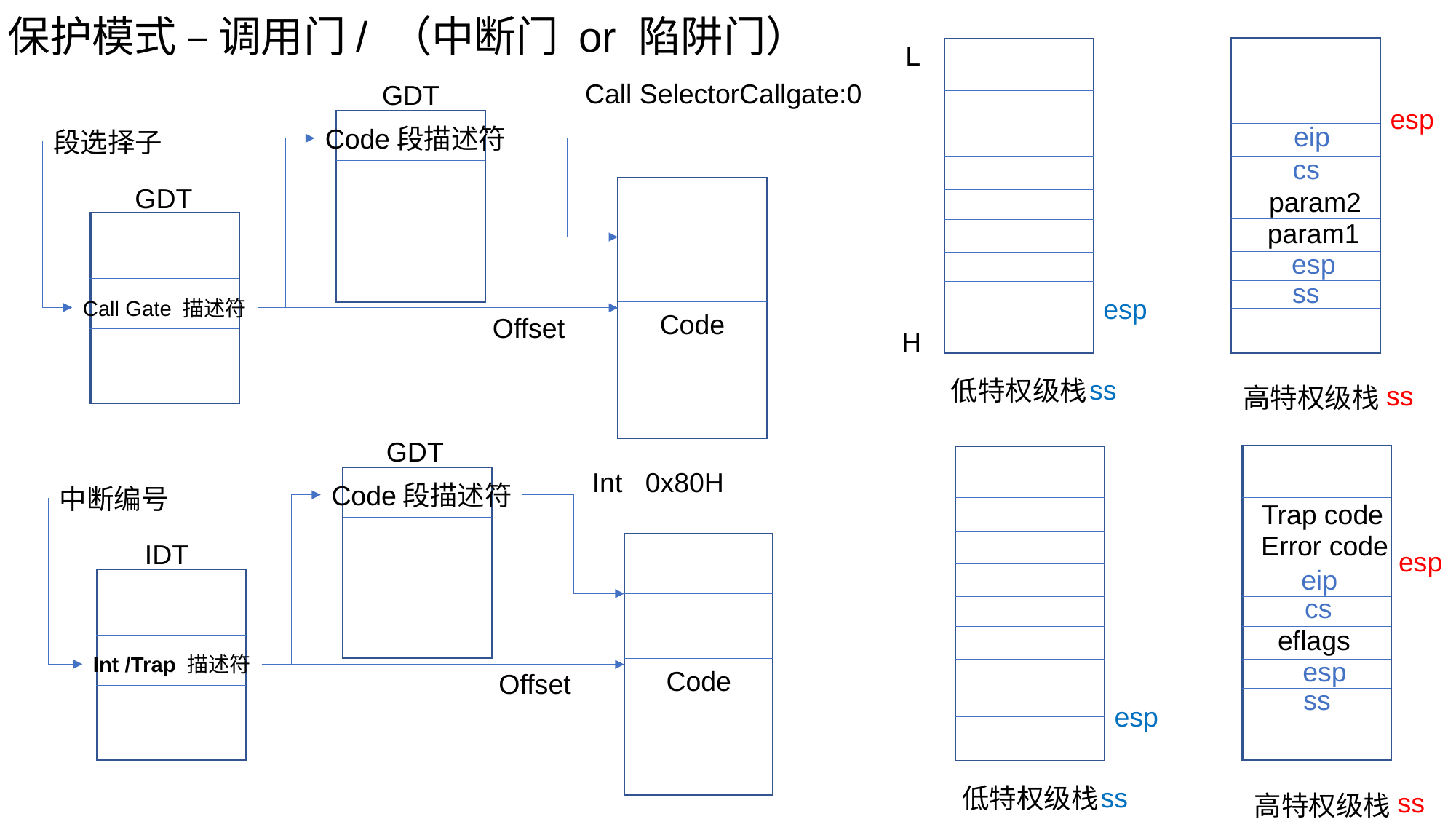

# 保护模式 – 调用门/ （中断门 or 陷阱门）
L

Call SelectorCallgate:0
GDT
esp

eip
Code段描述符
段选择子
cs
GDT

param2
param1

esp
ss
esp
Call Gate 描述符
Code
Offset
H
ss
低特权级栈
ss
高特权级栈
GDT

Int   0x80H

Code段描述符
中断编号
Trap code
Error code
IDT

esp
eip

cs
eflags
Int /Trap 描述符
esp
Code
Offset
ss
esp
ss
低特权级栈
ss
高特权级栈